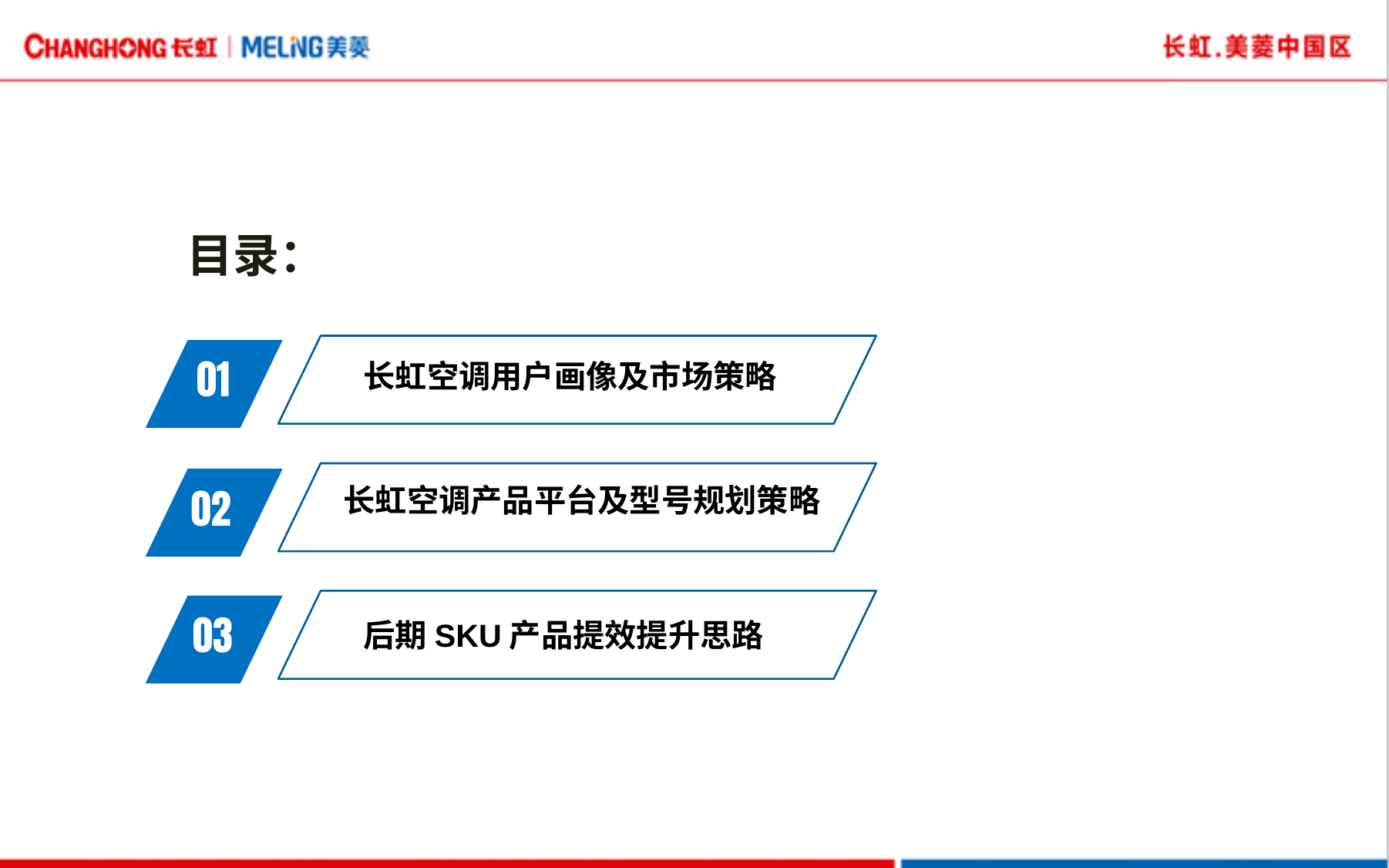

目录：

长虹空调用户画像及市场策略

01

长虹空调产品平台及型号规划策略

02

后期SKU产品提效提升思路

03